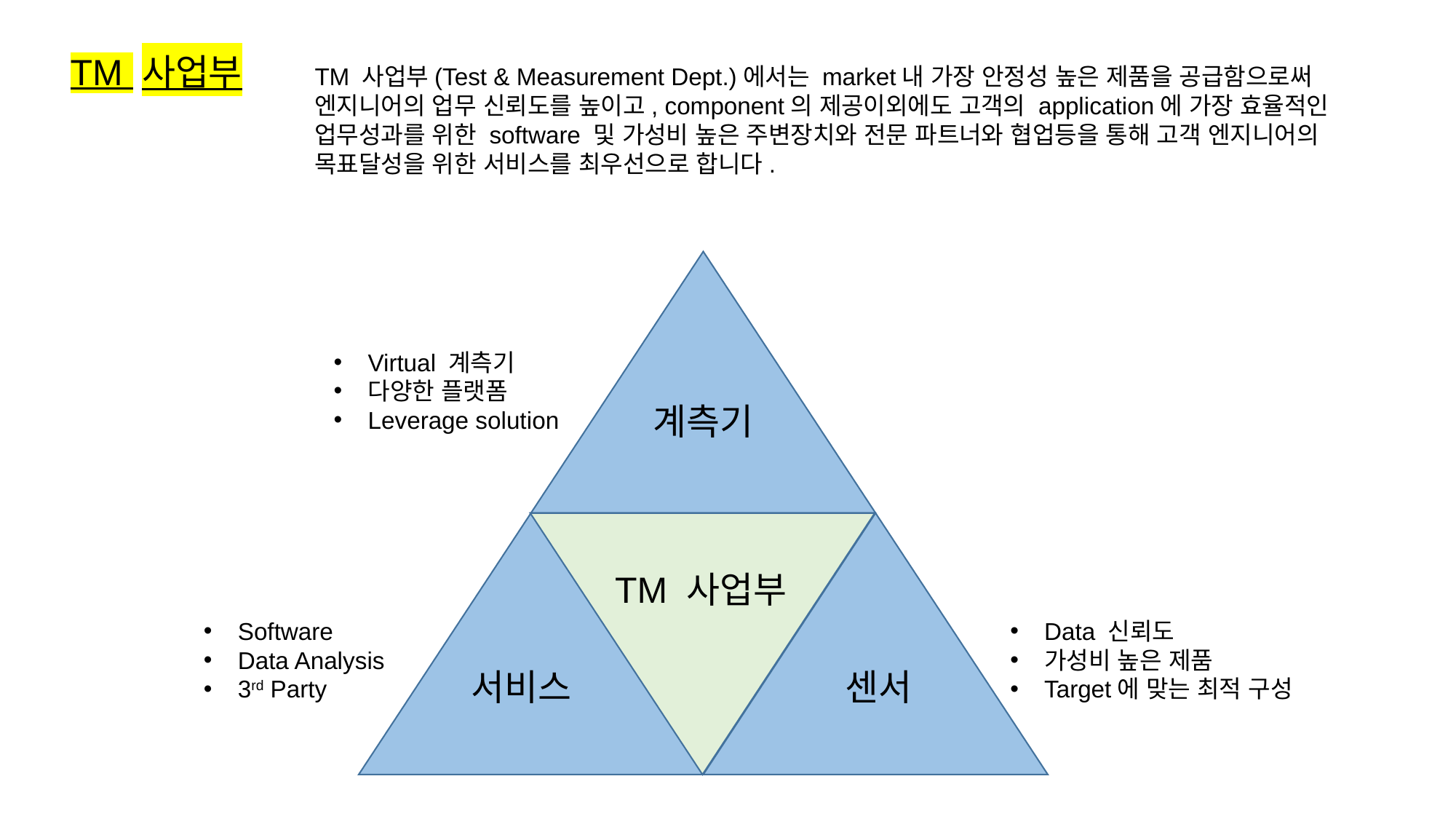

TM 사업부
TM 사업부(Test & Measurement Dept.)에서는 market내 가장 안정성 높은 제품을 공급함으로써
엔지니어의 업무 신뢰도를 높이고, component의 제공이외에도 고객의 application에 가장 효율적인 업무성과를 위한 software 및 가성비 높은 주변장치와 전문 파트너와 협업등을 통해 고객 엔지니어의 목표달성을 위한 서비스를 최우선으로 합니다.

계측기

TM 사업부
센서
서비스
Virtual 계측기
다양한 플랫폼
Leverage solution

Data 신뢰도
가성비 높은 제품
Target에 맞는 최적 구성
Software
Data Analysis
3rd Party